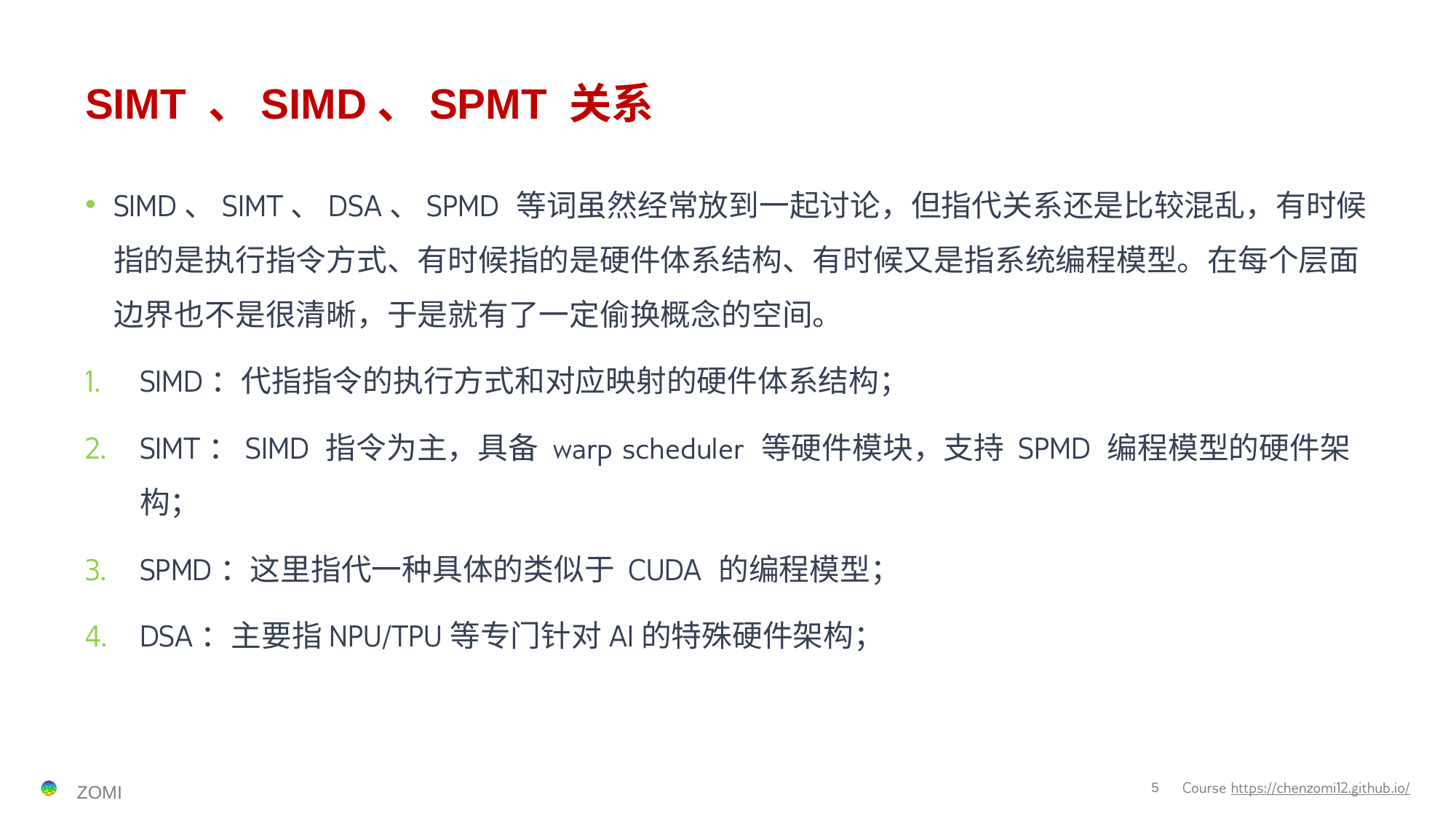

# SIMT 、SIMD、SPMT 关系
SIMD、SIMT、DSA、SPMD 等词虽然经常放到一起讨论，但指代关系还是比较混乱，有时候指的是执行指令方式、有时候指的是硬件体系结构、有时候又是指系统编程模型。在每个层面边界也不是很清晰，于是就有了一定偷换概念的空间。
SIMD：代指指令的执行方式和对应映射的硬件体系结构；
SIMT：SIMD 指令为主，具备 warp scheduler 等硬件模块，支持 SPMD 编程模型的硬件架构；
SPMD：这里指代一种具体的类似于 CUDA 的编程模型；
DSA：主要指NPU/TPU等专门针对AI的特殊硬件架构；